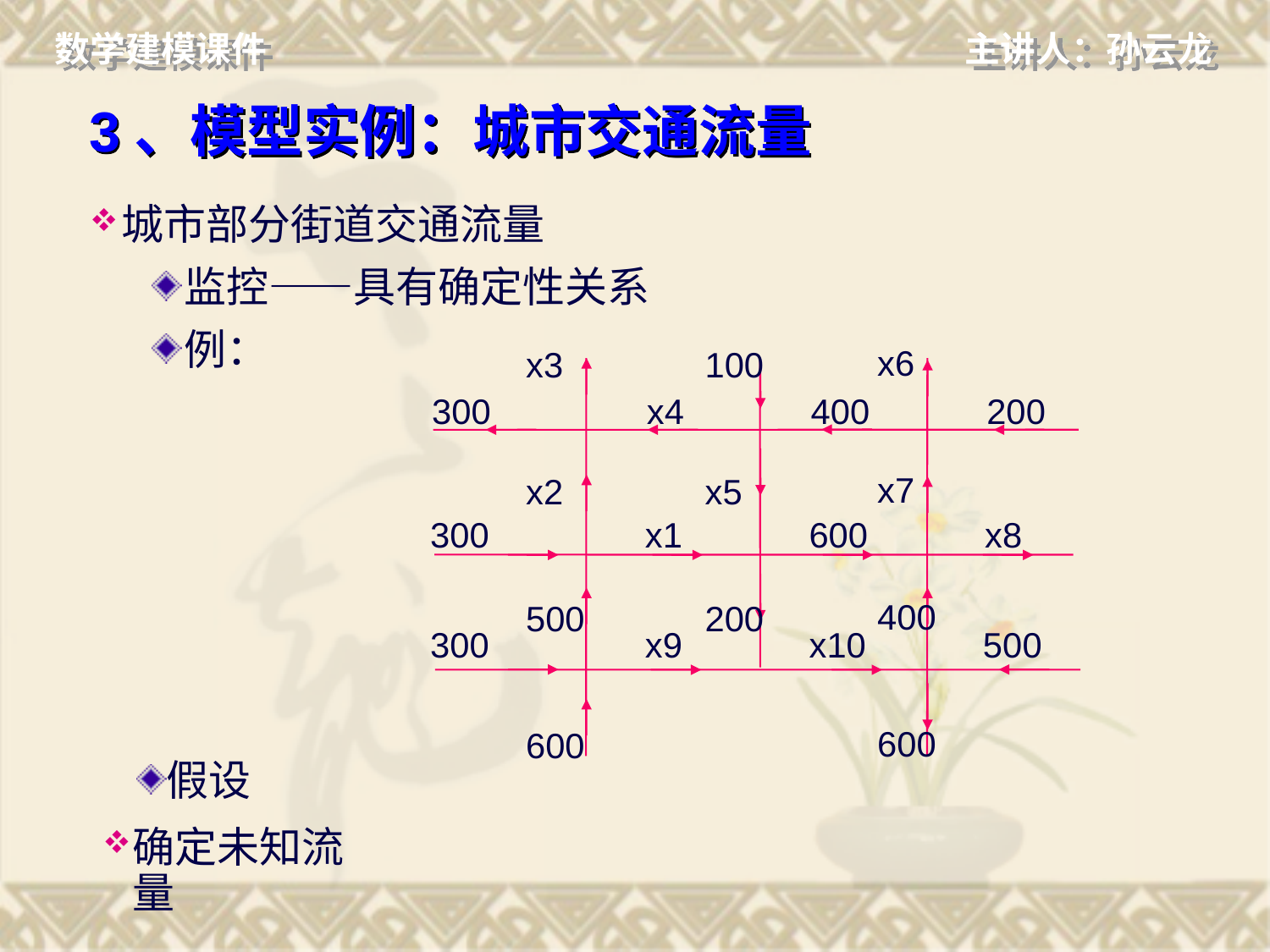

# 3、模型实例：城市交通流量
城市部分街道交通流量
监控——具有确定性关系
例：
x6

x7

400

600
x3

x2

500

600
100

x5

200

300                x4             400            200

300                x1             600            x8

300                x9             x10            500

假设
确定未知流量